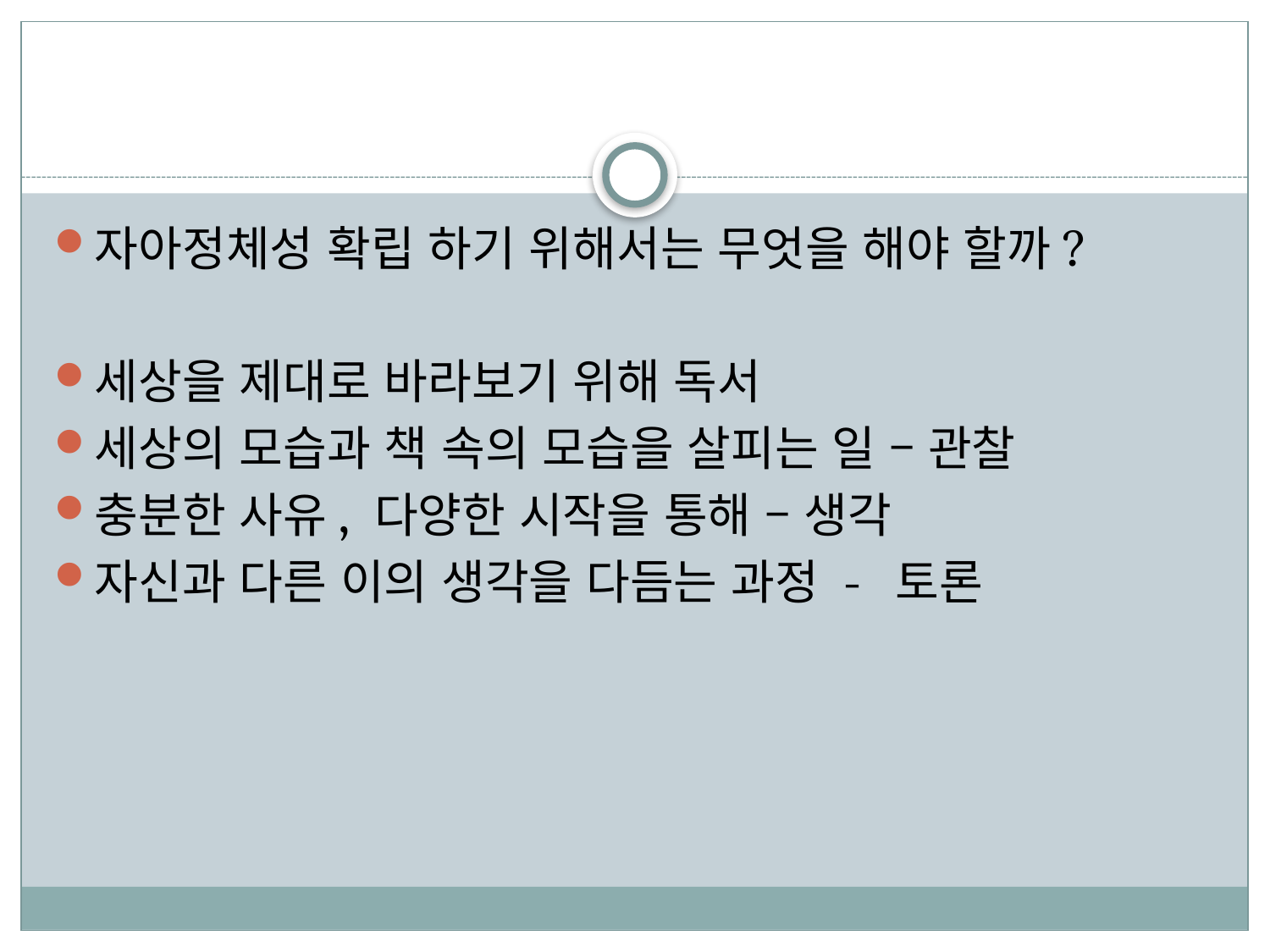

#
자아정체성 확립 하기 위해서는 무엇을 해야 할까?

세상을 제대로 바라보기 위해 독서
세상의 모습과 책 속의 모습을 살피는 일 – 관찰
충분한 사유, 다양한 시작을 통해 – 생각
자신과 다른 이의 생각을 다듬는 과정 -  토론